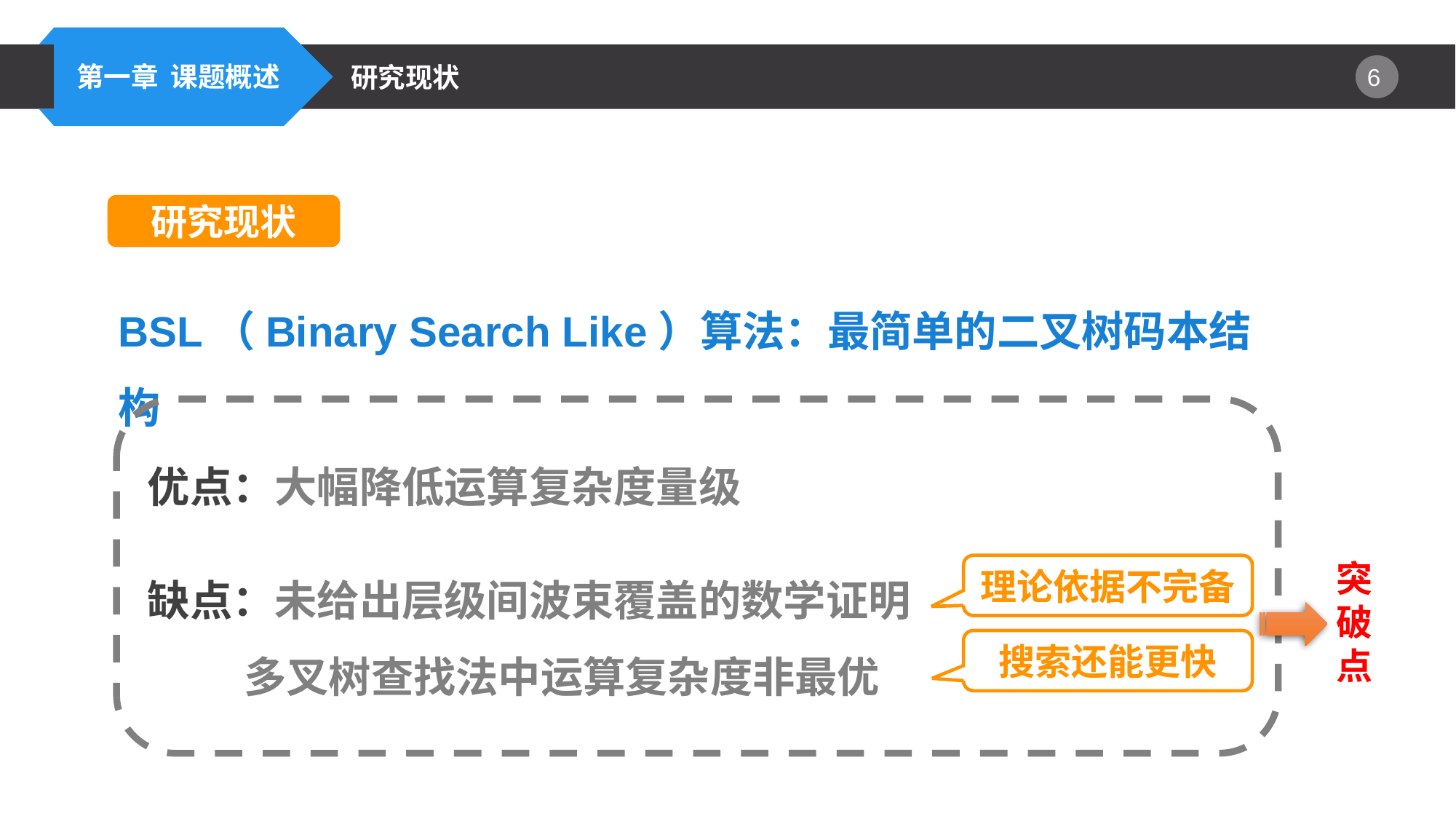

研究现状
研究现状
BSL（Binary Search Like）算法：最简单的二叉树码本结构

  优点：大幅降低运算复杂度量级
  缺点：未给出层级间波束覆盖的数学证明
            多叉树查找法中运算复杂度非最优
突破点
理论依据不完备

搜索还能更快